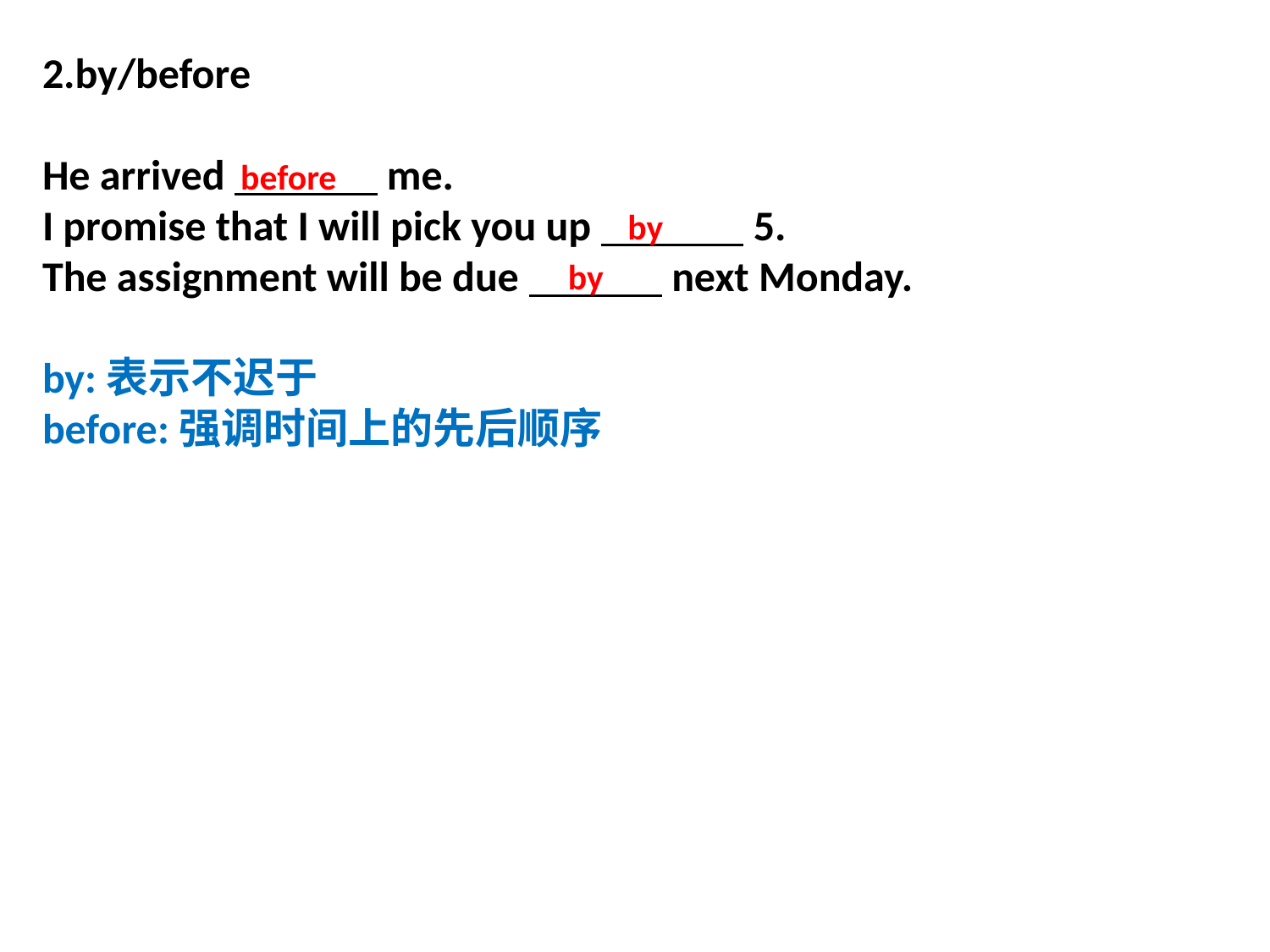

2.by/before

He arrived                 me.
I promise that I will pick you up                 5.
The assignment will be due                next Monday.

by:表示不迟于
before:强调时间上的先后顺序
before
by
by